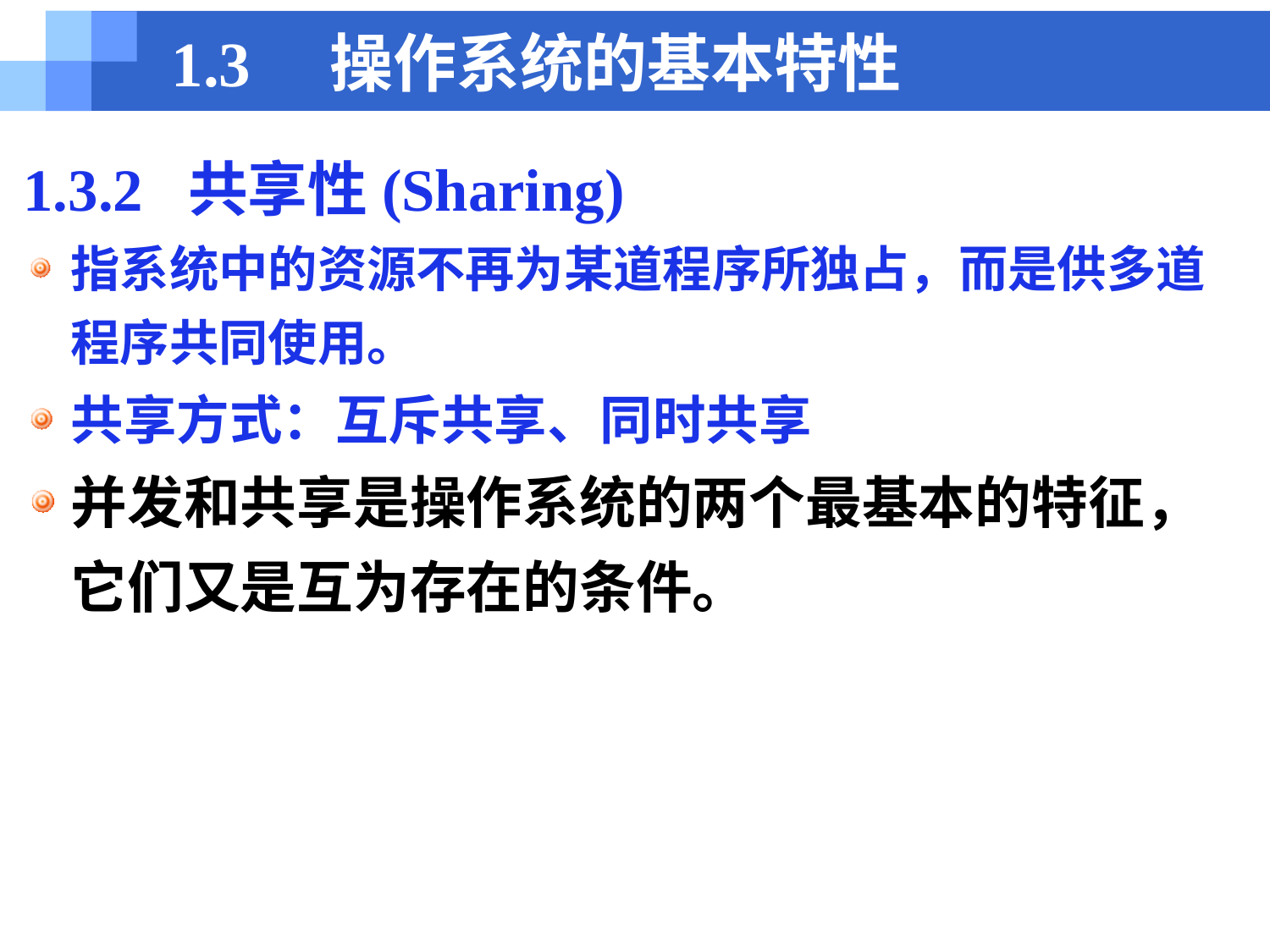

# 1.3　操作系统的基本特性
1.3.2  共享性(Sharing)
指系统中的资源不再为某道程序所独占，而是供多道程序共同使用。
共享方式：互斥共享、同时共享
并发和共享是操作系统的两个最基本的特征，它们又是互为存在的条件。